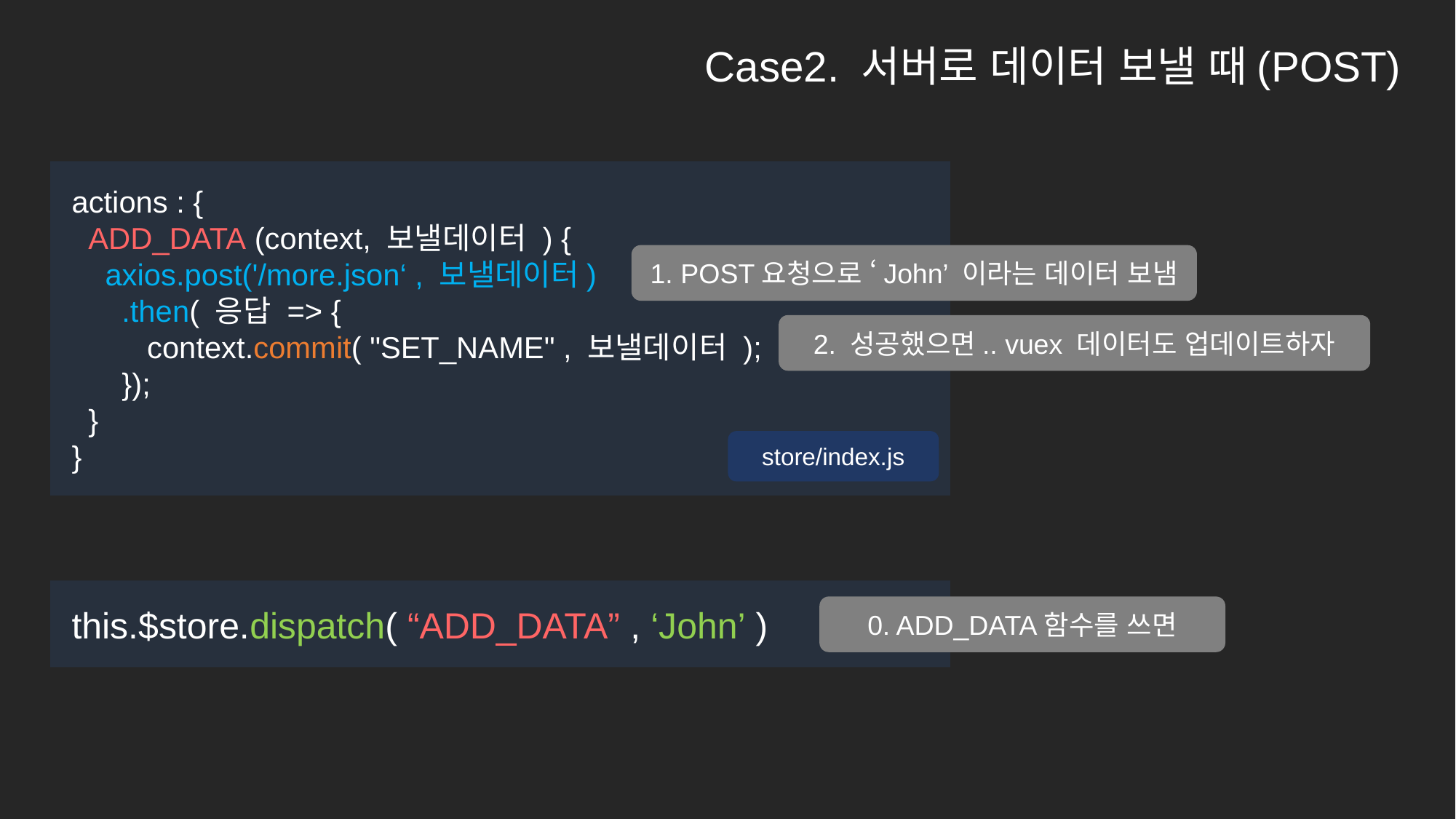

Case2. 서버로 데이터 보낼 때(POST)
actions : {
  ADD_DATA (context, 보낼데이터 ) {
    axios.post('/more.json‘ , 보낼데이터)
      .then( 응답 => {
         context.commit( "SET_NAME" , 보낼데이터 );
      });
  }
}
1. POST요청으로 ‘John’ 이라는 데이터 보냄
2. 성공했으면.. vuex 데이터도 업데이트하자
store/index.js
this.$store.dispatch( “ADD_DATA” , ‘John’ )
0. ADD_DATA함수를 쓰면